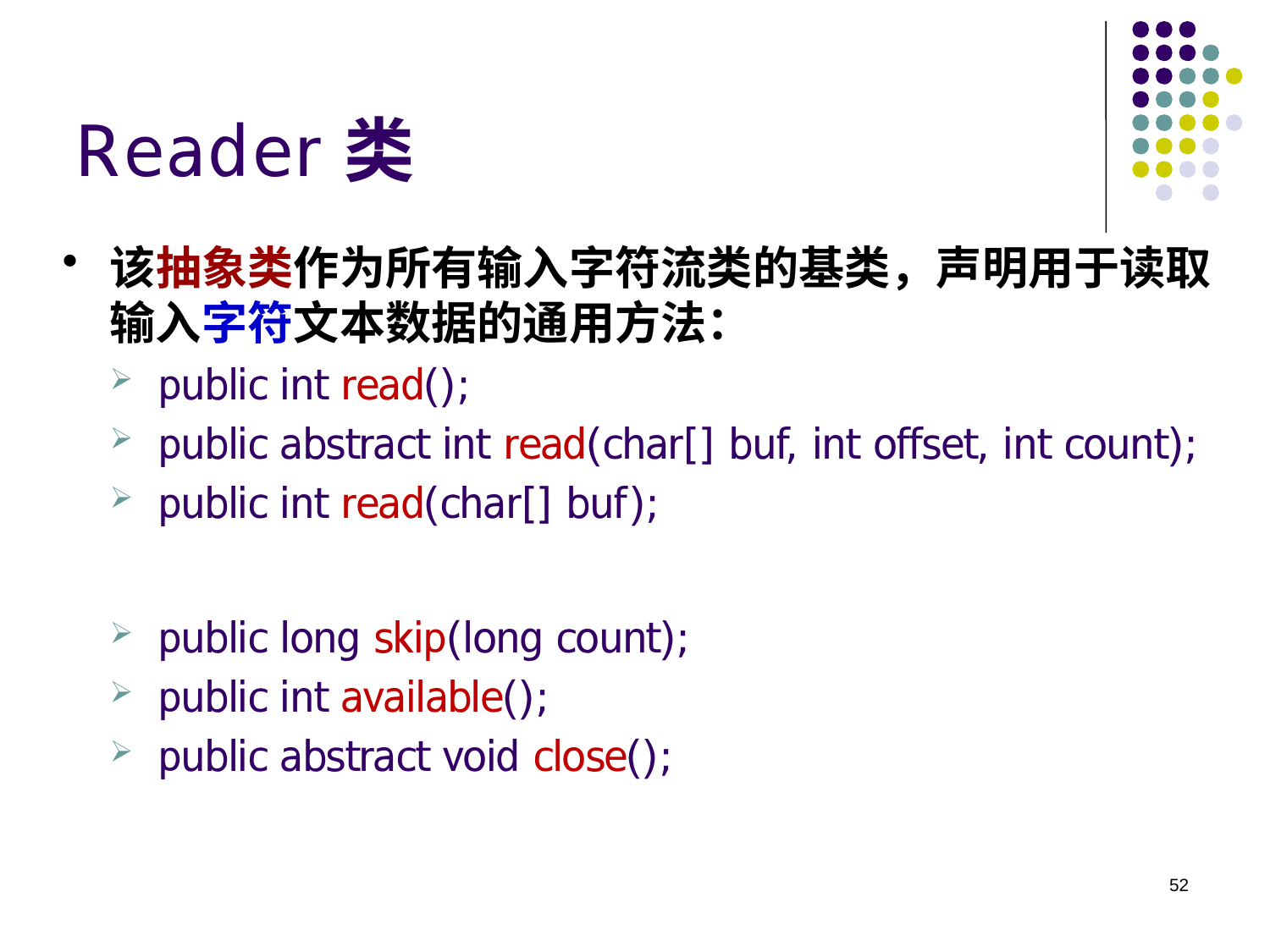

# Reader类
该抽象类作为所有输入字符流类的基类，声明用于读取输入字符文本数据的通用方法：
public int read();
public abstract int read(char[] buf, int offset, int count);
public int read(char[] buf);

public long skip(long count);
public int available();
public abstract void close();
52